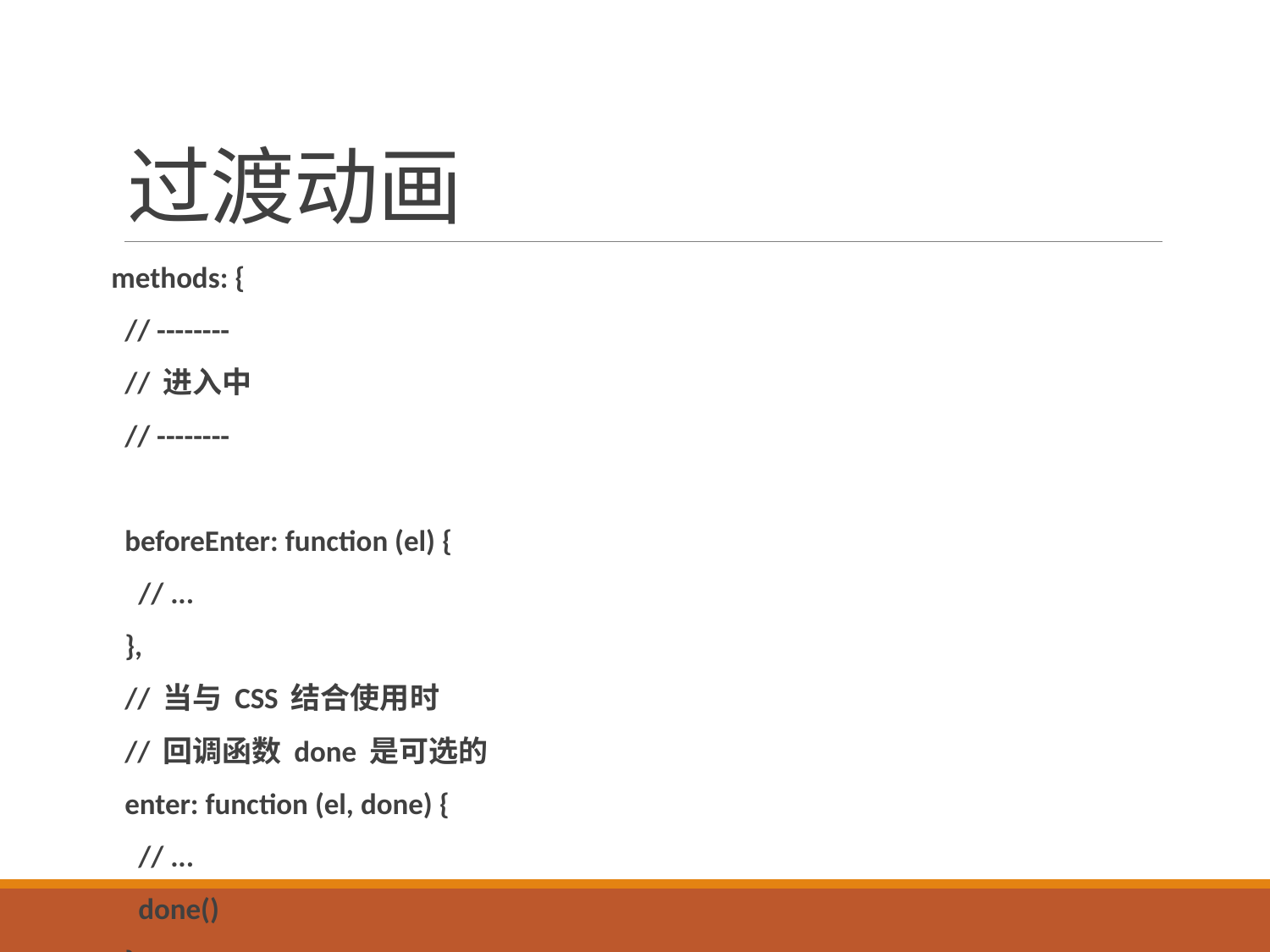

# 过渡动画
methods: {
  // --------
  // 进入中
  // --------

  beforeEnter: function (el) {
    // ...
  },
  // 当与 CSS 结合使用时
  // 回调函数 done 是可选的
  enter: function (el, done) {
    // ...
    done()
  },